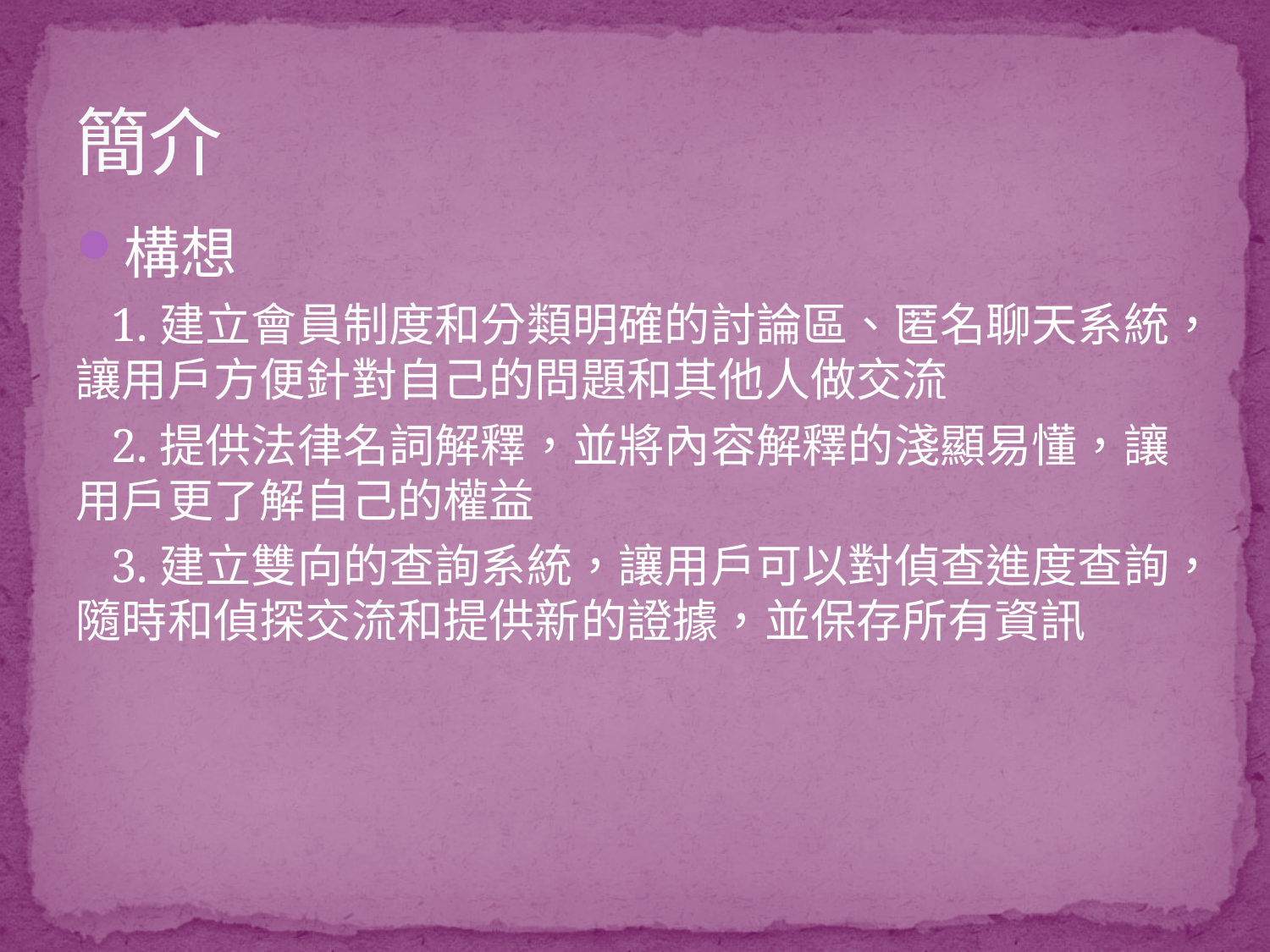

# 簡介
構想
   1.建立會員制度和分類明確的討論區、匿名聊天系統，讓用戶方便針對自己的問題和其他人做交流
   2.提供法律名詞解釋，並將內容解釋的淺顯易懂，讓用戶更了解自己的權益
   3.建立雙向的查詢系統，讓用戶可以對偵查進度查詢，隨時和偵探交流和提供新的證據，並保存所有資訊